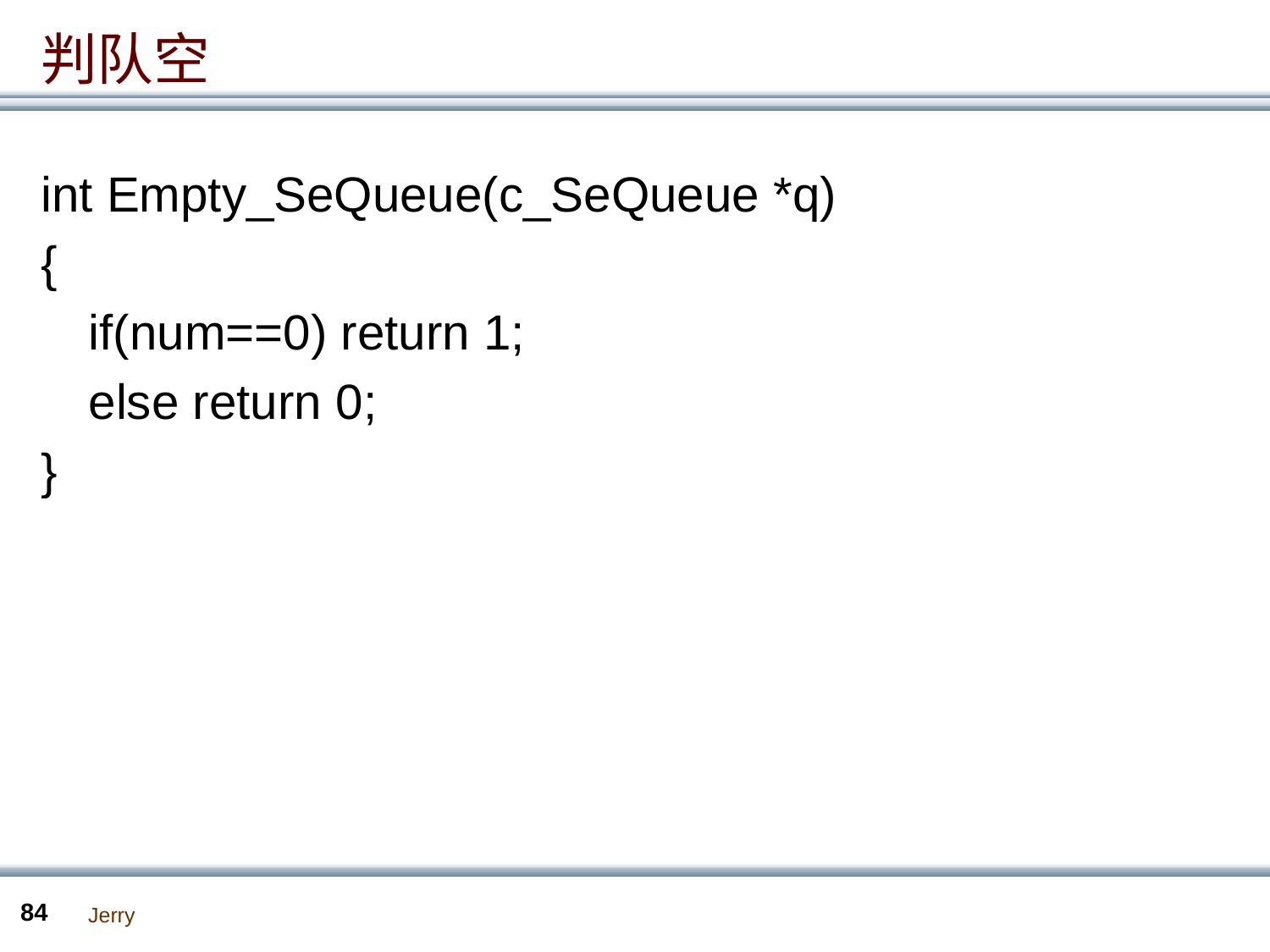

# 判队空
int Empty_SeQueue(c_SeQueue *q)
{
	if(num==0) return 1;
	else return 0;
}